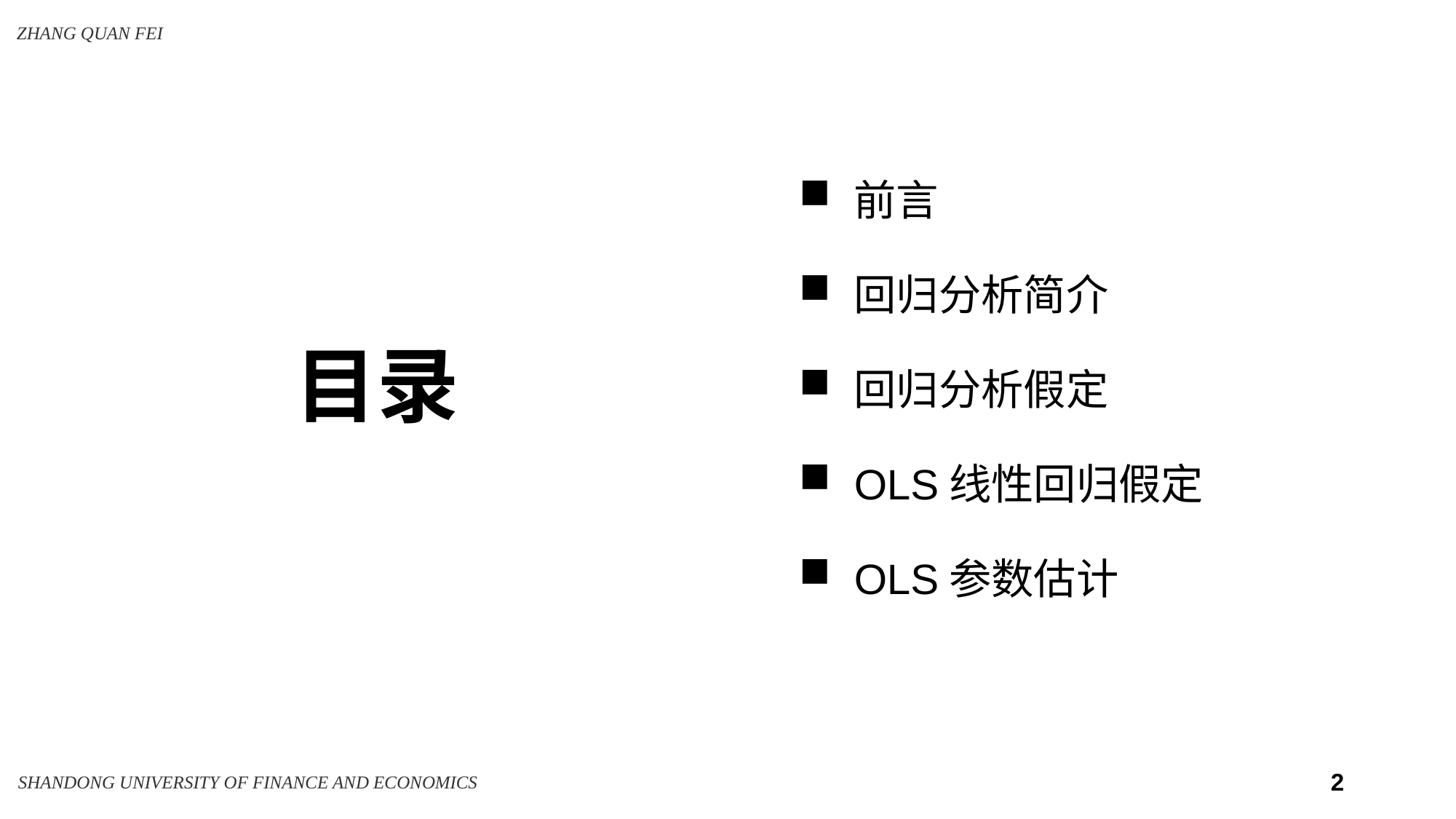

前言
回归分析简介
回归分析假定
OLS线性回归假定
OLS参数估计
目录
2